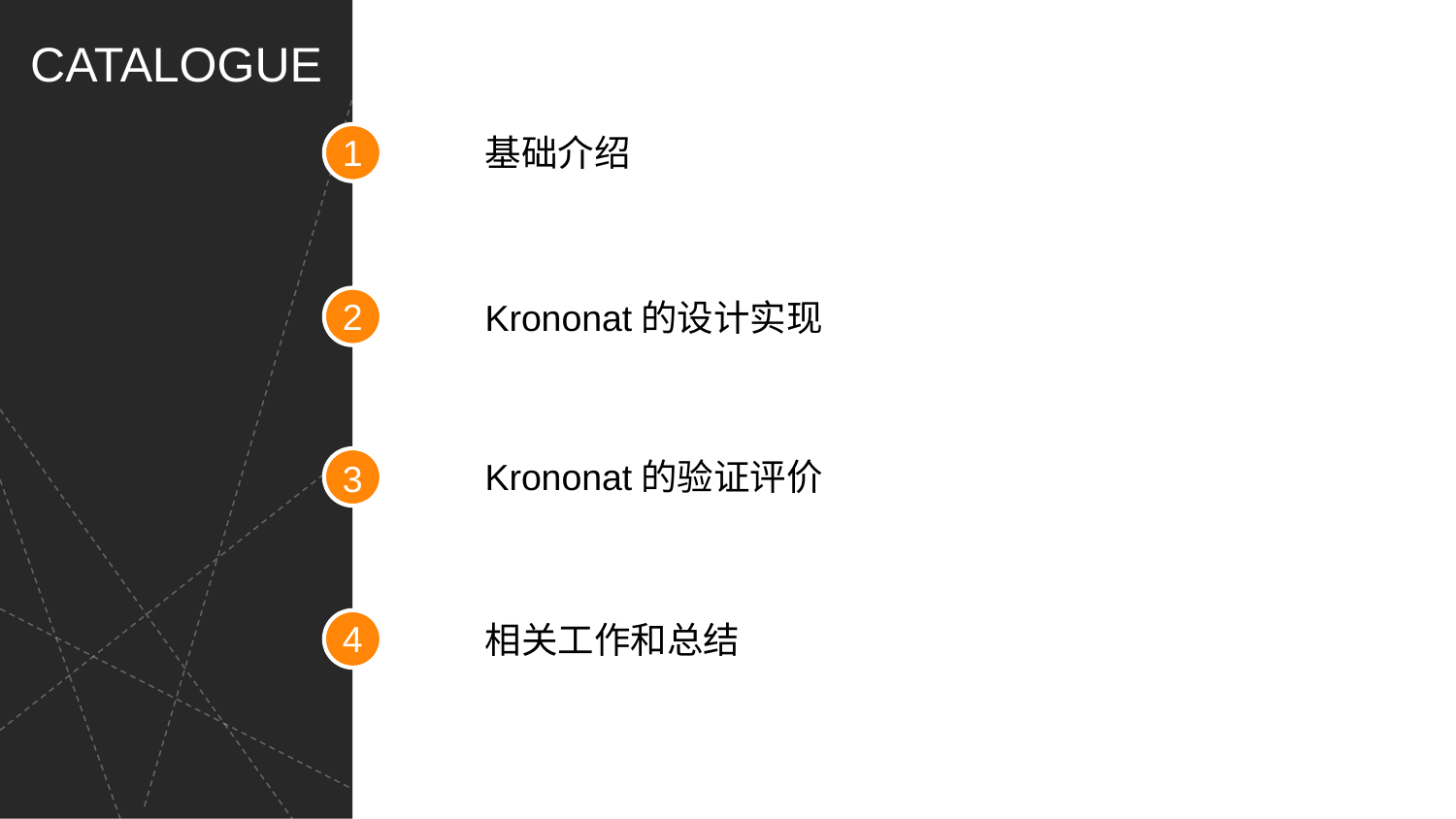

CATALOGUE
基础介绍
1

2

Krononat的设计实现
Krononat的验证评价

3
4

相关工作和总结